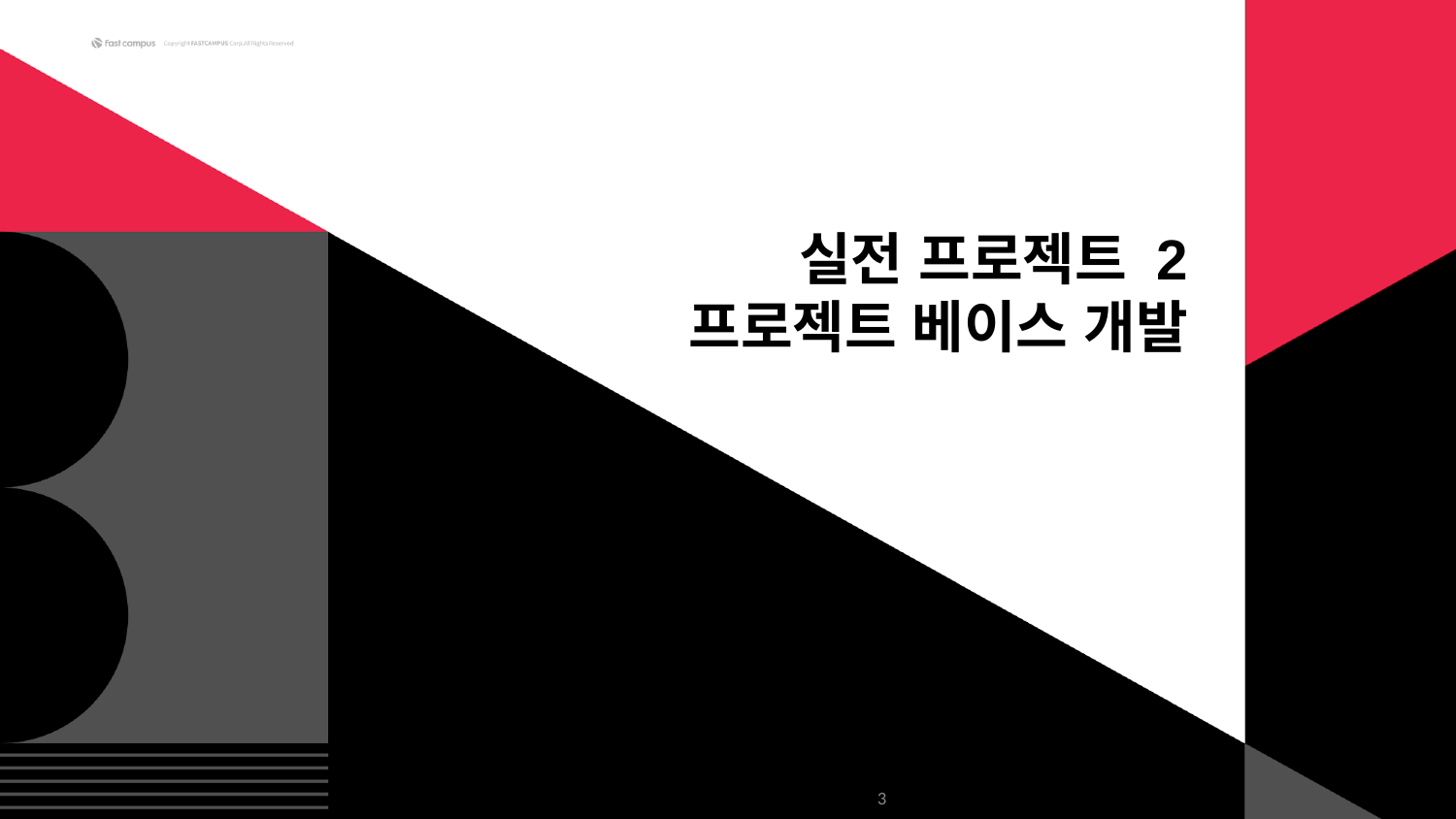

실전 프로젝트 2
프로젝트 베이스 개발

3